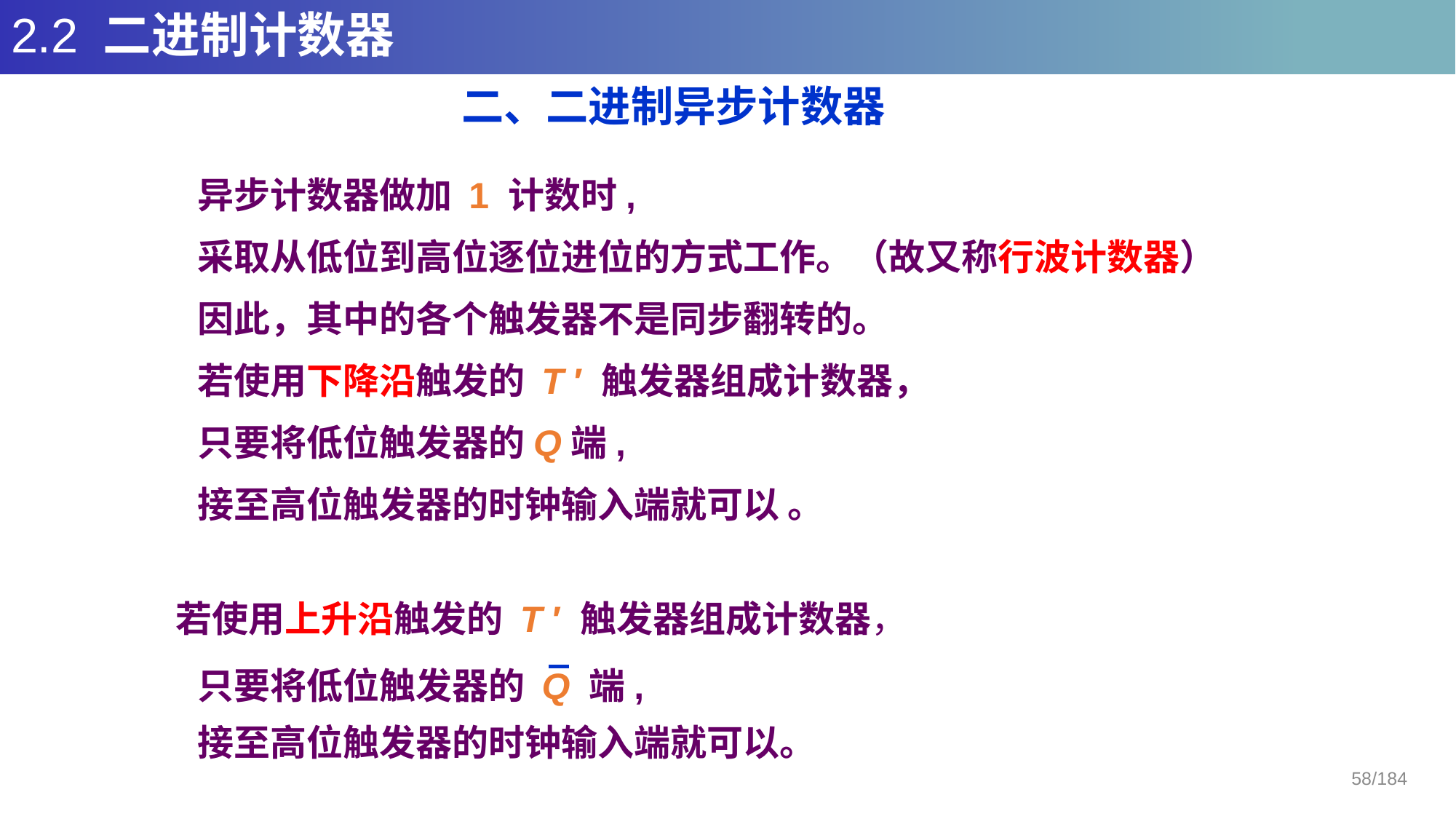

# 2.2 二进制计数器
二、二进制异步计数器
异步计数器做加 1 计数时,
采取从低位到高位逐位进位的方式工作。（故又称行波计数器）
因此，其中的各个触发器不是同步翻转的。
若使用下降沿触发的 T ′ 触发器组成计数器，
只要将低位触发器的Q端,
接至高位触发器的时钟输入端就可以 。
若使用上升沿触发的 T ′ 触发器组成计数器，
只要将低位触发器的 Q 端,

接至高位触发器的时钟输入端就可以。
58/184